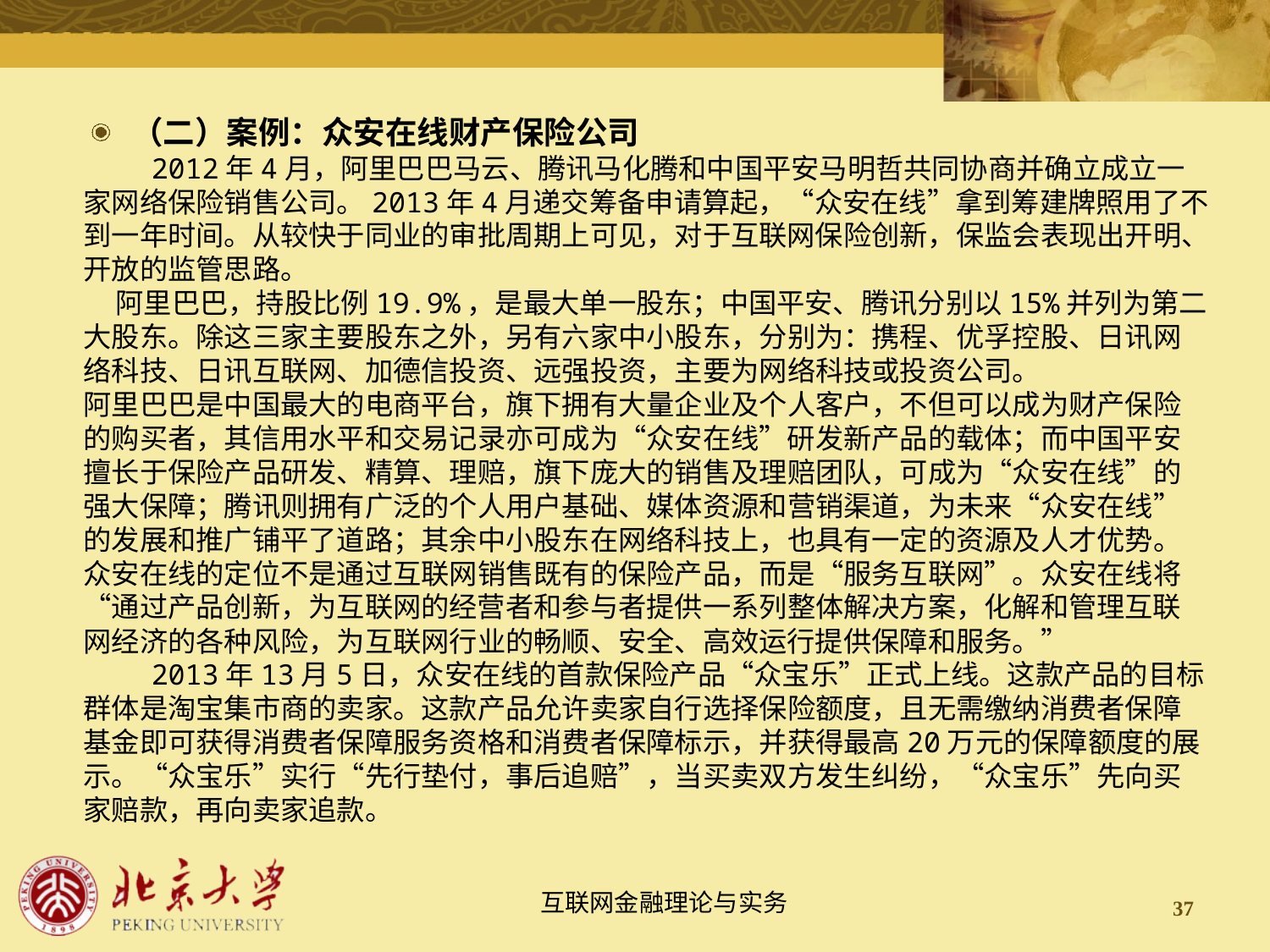

（二）案例：众安在线财产保险公司
    2012年4月，阿里巴巴马云、腾讯马化腾和中国平安马明哲共同协商并确立成立一家网络保险销售公司。2013年4月递交筹备申请算起，“众安在线”拿到筹建牌照用了不到一年时间。从较快于同业的审批周期上可见，对于互联网保险创新，保监会表现出开明、开放的监管思路。
    阿里巴巴，持股比例19.9%，是最大单一股东；中国平安、腾讯分别以15%并列为第二大股东。除这三家主要股东之外，另有六家中小股东，分别为：携程、优孚控股、日讯网络科技、日讯互联网、加德信投资、远强投资，主要为网络科技或投资公司。
阿里巴巴是中国最大的电商平台，旗下拥有大量企业及个人客户，不但可以成为财产保险的购买者，其信用水平和交易记录亦可成为“众安在线”研发新产品的载体；而中国平安擅长于保险产品研发、精算、理赔，旗下庞大的销售及理赔团队，可成为“众安在线”的强大保障；腾讯则拥有广泛的个人用户基础、媒体资源和营销渠道，为未来“众安在线”的发展和推广铺平了道路；其余中小股东在网络科技上，也具有一定的资源及人才优势。
众安在线的定位不是通过互联网销售既有的保险产品，而是“服务互联网”。众安在线将“通过产品创新，为互联网的经营者和参与者提供一系列整体解决方案，化解和管理互联网经济的各种风险，为互联网行业的畅顺、安全、高效运行提供保障和服务。”
    2013年13月5日，众安在线的首款保险产品“众宝乐”正式上线。这款产品的目标群体是淘宝集市商的卖家。这款产品允许卖家自行选择保险额度，且无需缴纳消费者保障基金即可获得消费者保障服务资格和消费者保障标示，并获得最高20万元的保障额度的展示。“众宝乐”实行“先行垫付，事后追赔”，当买卖双方发生纠纷，“众宝乐”先向买家赔款，再向卖家追款。
37